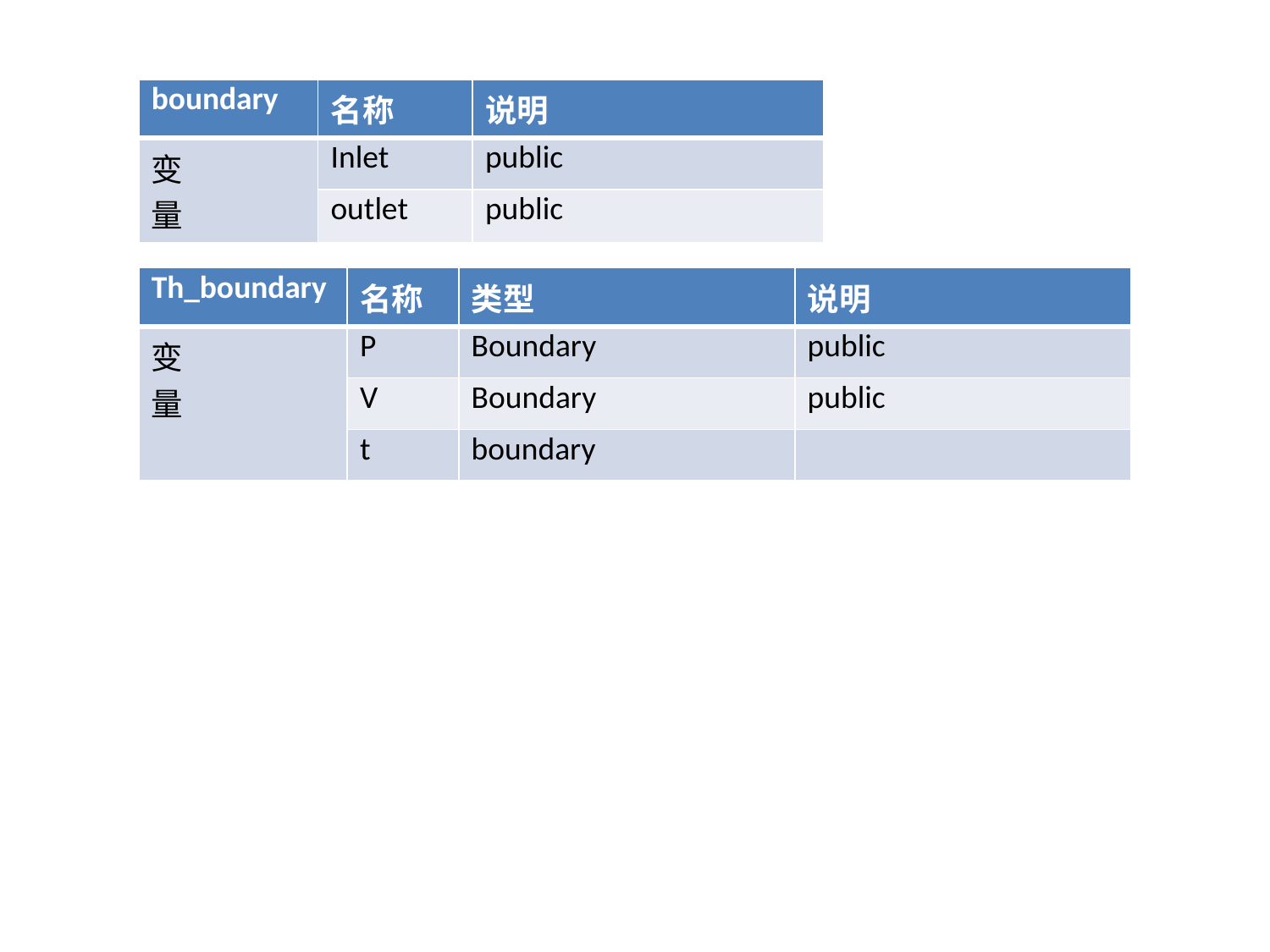

| boundary | 名称 | 说明 |
| --- | --- | --- |
| 变 量 | Inlet | public |
|  | outlet | public |
| Th\_boundary | 名称 | 类型 | 说明 |
| --- | --- | --- | --- |
| 变 量 | P | Boundary | public |
|  | V | Boundary | public |
|  | t | boundary |  |